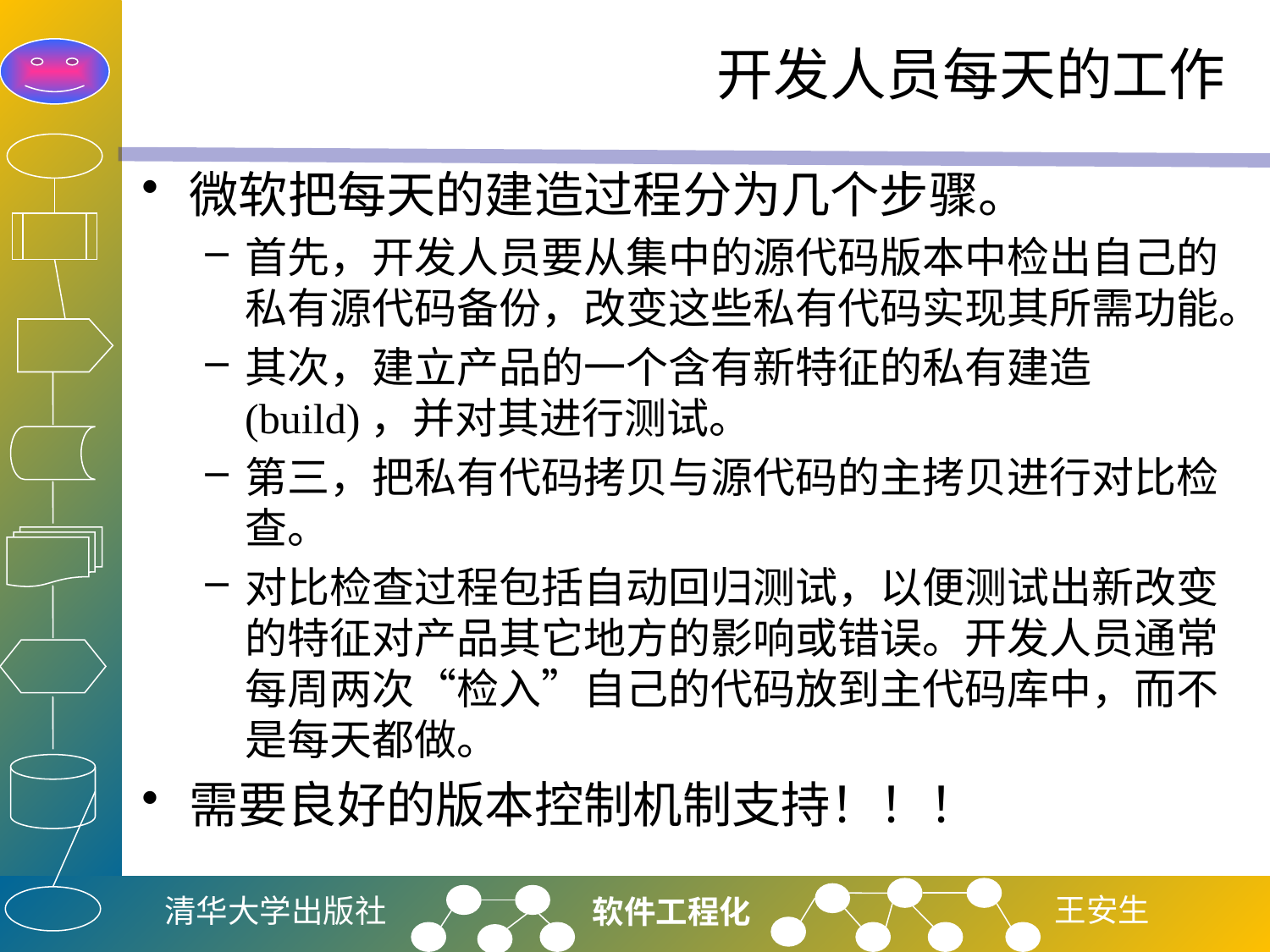

# 开发人员每天的工作
微软把每天的建造过程分为几个步骤。
首先，开发人员要从集中的源代码版本中检出自己的私有源代码备份，改变这些私有代码实现其所需功能。
其次，建立产品的一个含有新特征的私有建造(build)，并对其进行测试。
第三，把私有代码拷贝与源代码的主拷贝进行对比检查。
对比检查过程包括自动回归测试，以便测试出新改变的特征对产品其它地方的影响或错误。开发人员通常每周两次“检入”自己的代码放到主代码库中，而不是每天都做。
需要良好的版本控制机制支持！！！